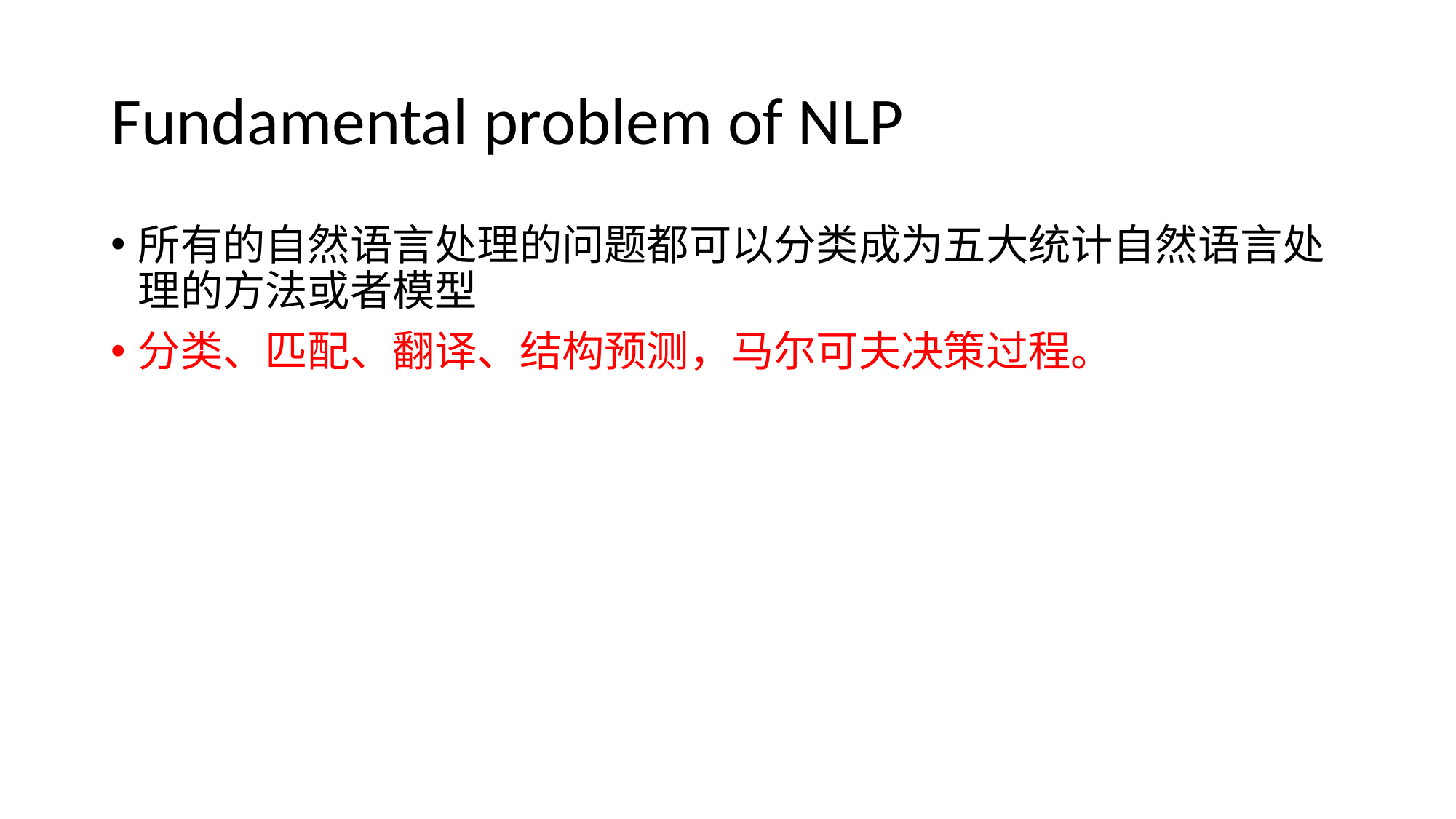

# Fundamental problem of NLP
所有的自然语言处理的问题都可以分类成为五大统计自然语言处理的方法或者模型
分类、匹配、翻译、结构预测，马尔可夫决策过程。